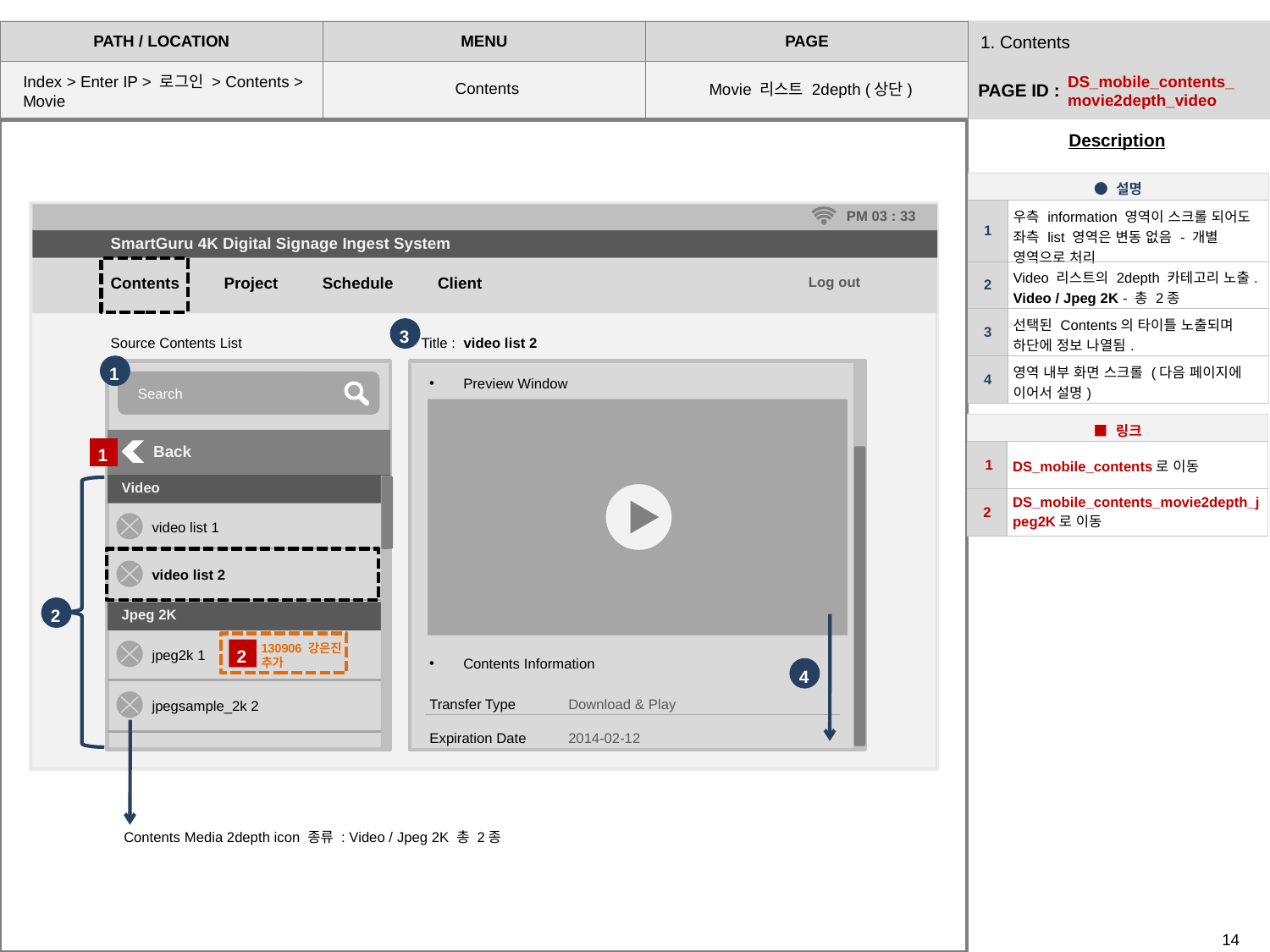

1. Contents

DS_mobile_contents_movie2depth_video
Index > Enter IP > 로그인 > Contents >
Movie
Contents
Movie 리스트 2depth (상단)
| ● 설명 |  |
| --- | --- |
| 1 | 우측 information 영역이 스크롤 되어도 좌측 list 영역은 변동 없음 - 개별 영역으로 처리 |
| 2 | Video 리스트의 2depth 카테고리 노출. Video / Jpeg 2K - 총 2종 |
| 3 | 선택된 Contents의 타이틀 노출되며 하단에 정보 나열됨. |
| 4 | 영역 내부 화면 스크롤 (다음 페이지에 이어서 설명) |
PM 03 : 33

SmartGuru 4K Digital Signage Ingest System

Contents          Project          Schedule          Client
Log out
3

Source Contents List
Title :  video list 2
1

 Preview Window

Search

| ■ 링크 |  |
| --- | --- |
| 1 | DS\_mobile\_contents로 이동 |
| 2 | DS\_mobile\_contents\_movie2depth\_jpeg2K로 이동 |
1

Back

Video

video list 1

video list 2

Jpeg 2K

jpeg2k 1

jpegsample_2k 2

2

2

130906 강은진
추가
 Contents Information
4

Transfer Type
Expiration Date
Download & Play
2014-02-12
Contents Media 2depth icon 종류 : Video / Jpeg 2K 총 2종
14